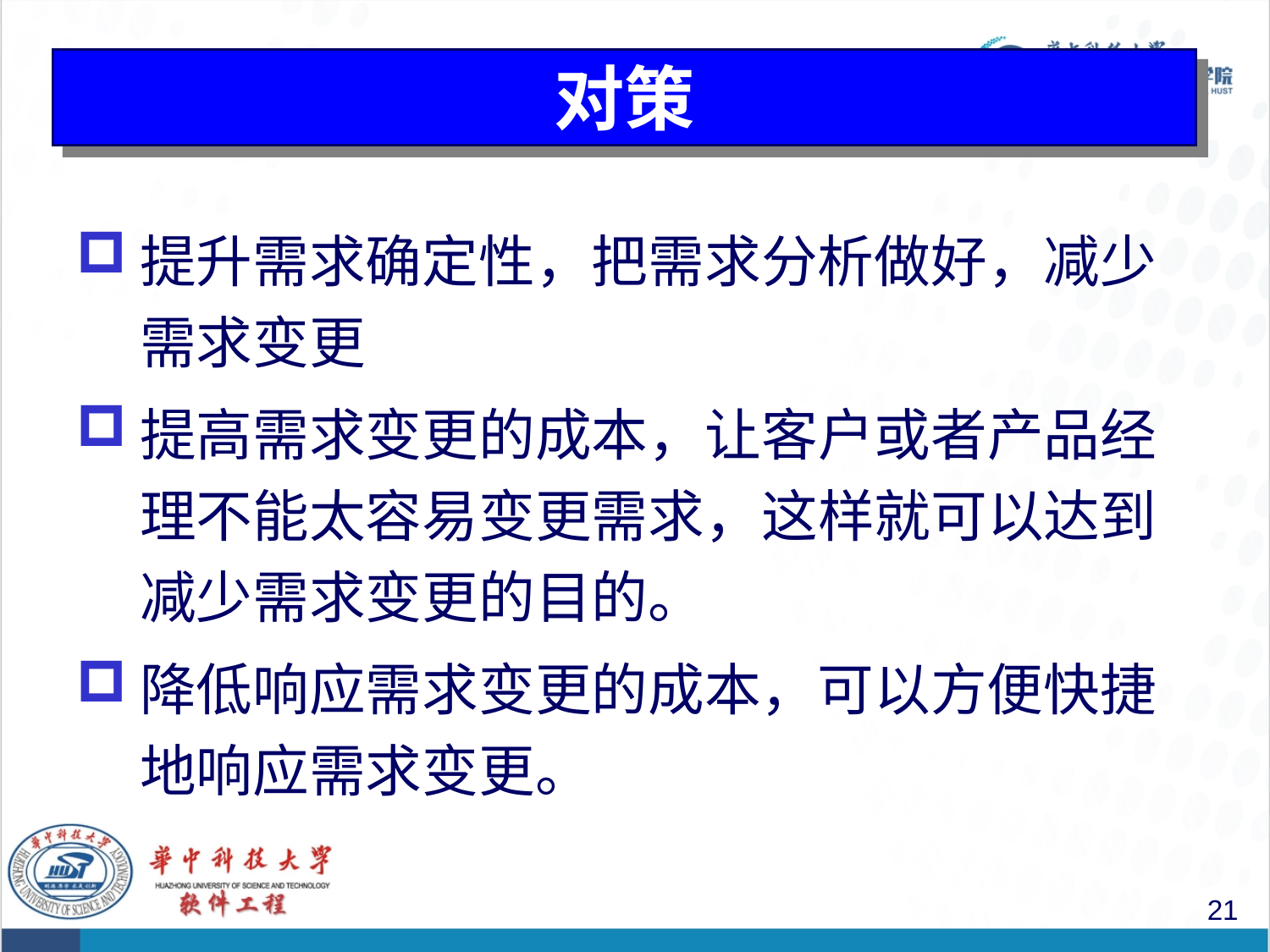

# 对策
提升需求确定性，把需求分析做好，减少需求变更
提高需求变更的成本，让客户或者产品经理不能太容易变更需求，这样就可以达到减少需求变更的目的。
降低响应需求变更的成本，可以方便快捷地响应需求变更。

21